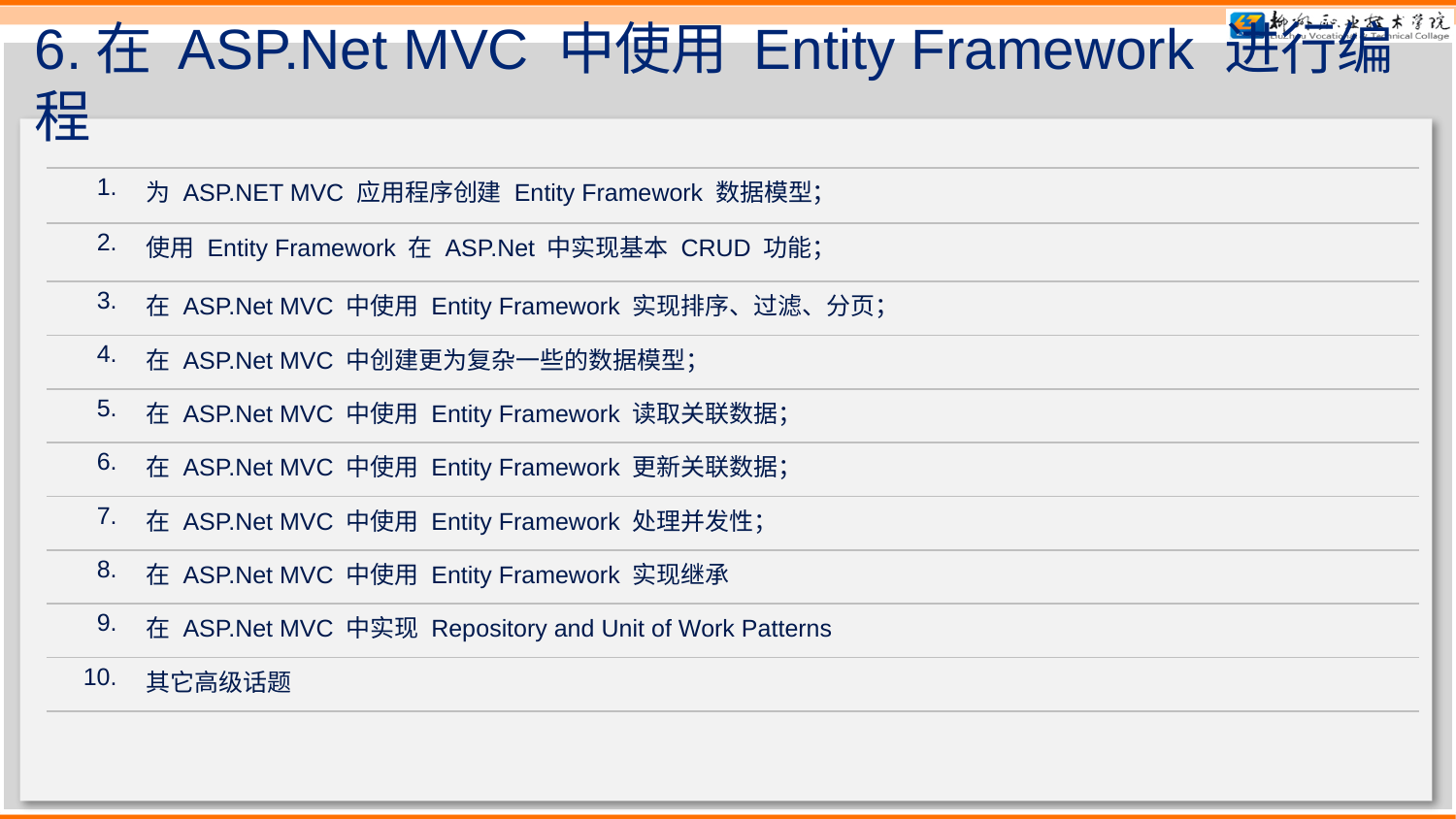

# 6.在 ASP.Net MVC 中使用 Entity Framework 进行编程
| 1. | 为 ASP.NET MVC 应用程序创建 Entity Framework 数据模型； |
| --- | --- |
| 2. | 使用 Entity Framework 在 ASP.Net 中实现基本 CRUD 功能； |
| 3. | 在 ASP.Net MVC 中使用 Entity Framework 实现排序、过滤、分页； |
| 4. | 在 ASP.Net MVC 中创建更为复杂一些的数据模型； |
| 5. | 在 ASP.Net MVC 中使用 Entity Framework 读取关联数据； |
| 6. | 在 ASP.Net MVC 中使用 Entity Framework 更新关联数据； |
| 7. | 在 ASP.Net MVC 中使用 Entity Framework 处理并发性； |
| 8. | 在 ASP.Net MVC 中使用 Entity Framework 实现继承 |
| 9. | 在 ASP.Net MVC 中实现 Repository and Unit of Work Patterns |
| 10. | 其它高级话题 |